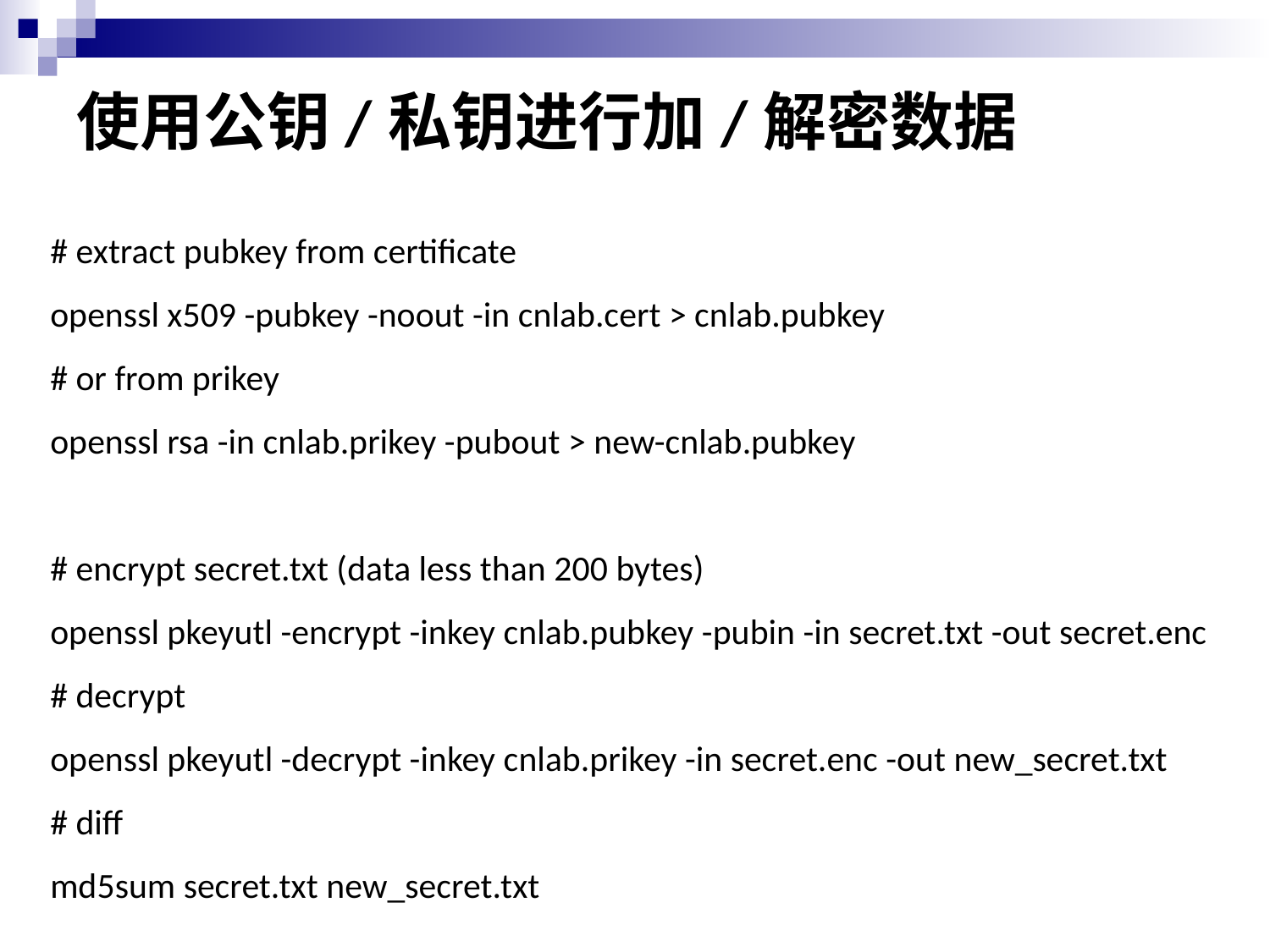

# 使用公钥/私钥进行加/解密数据
# extract pubkey from certificate
openssl x509 -pubkey -noout -in cnlab.cert > cnlab.pubkey
# or from prikey
openssl rsa -in cnlab.prikey -pubout > new-cnlab.pubkey

# encrypt secret.txt (data less than 200 bytes)
openssl pkeyutl -encrypt -inkey cnlab.pubkey -pubin -in secret.txt -out secret.enc
# decrypt
openssl pkeyutl -decrypt -inkey cnlab.prikey -in secret.enc -out new_secret.txt
# diff
md5sum secret.txt new_secret.txt